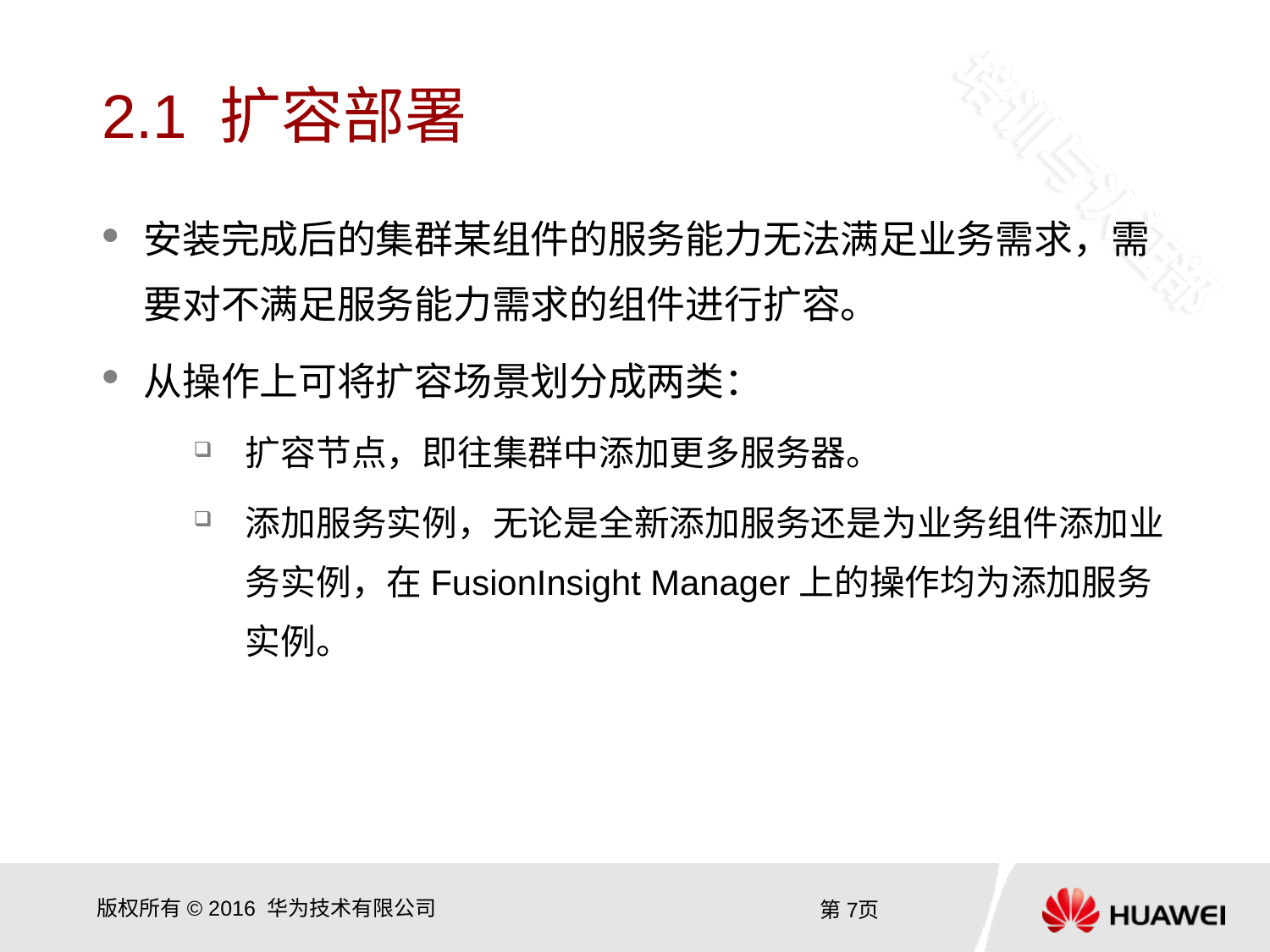

# 2.1 扩容部署

安装完成后的集群某组件的服务能力无法满足业务需求，需要对不满足服务能力需求的组件进行扩容。
从操作上可将扩容场景划分成两类：
扩容节点，即往集群中添加更多服务器。
添加服务实例，无论是全新添加服务还是为业务组件添加业务实例，在FusionInsight Manager上的操作均为添加服务实例。